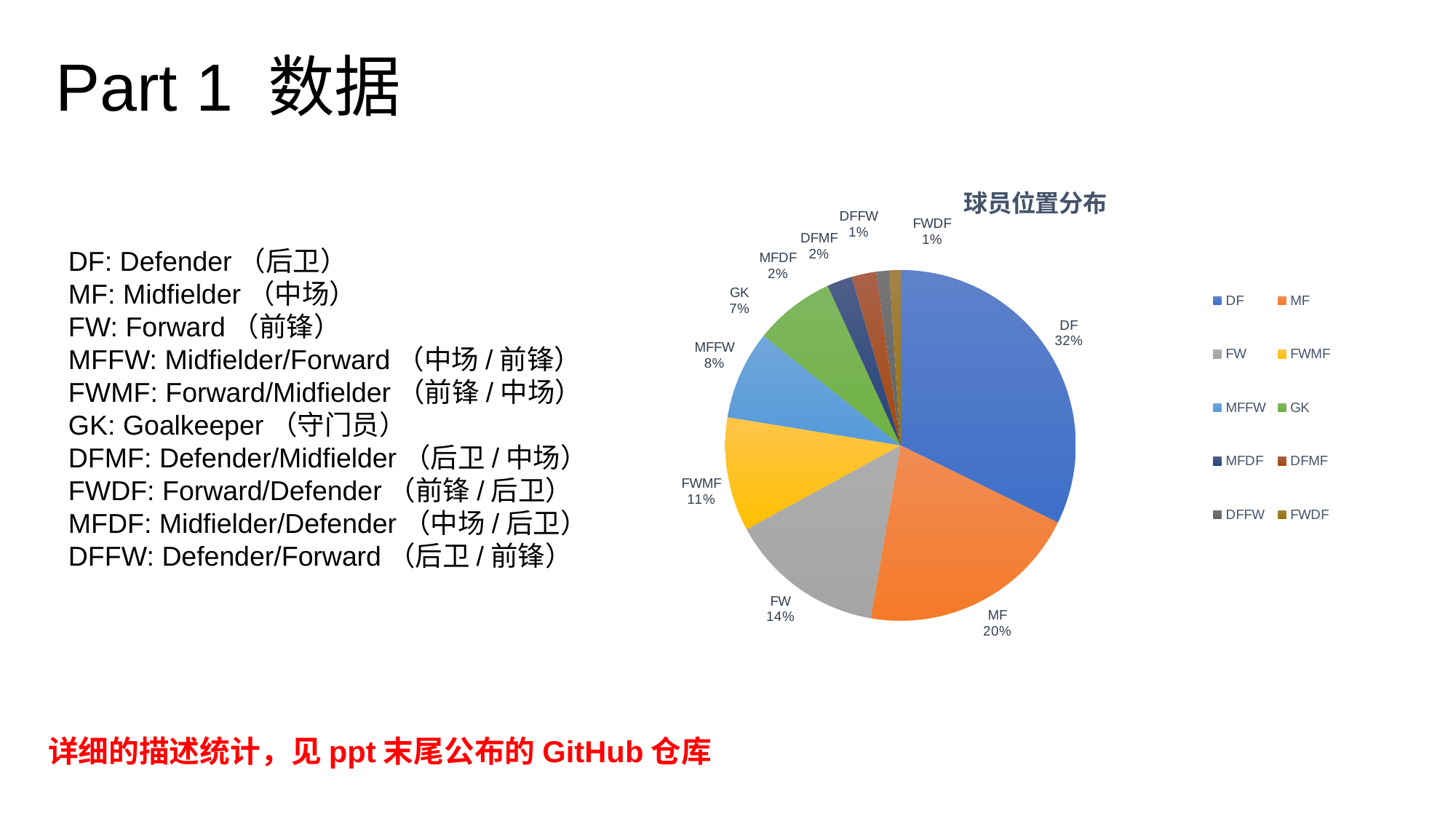

# Part 1 数据

### Chart: 球员位置分布

| Category |  |
|---|---|
| DF | 32.25 |
| MF | 20.47 |
| FW | 14.34 |
| FWMF | 10.51 |
| MFFW | 8.18 |
| GK | 7.43 |
| MFDF | 2.33 |
| DFMF | 2.26 |
| DFFW | 1.2 |
| FWDF | 1.03 |
DF: Defender（后卫）
MF: Midfielder（中场）
FW: Forward（前锋）
MFFW: Midfielder/Forward（中场/前锋）
FWMF: Forward/Midfielder（前锋/中场）
GK: Goalkeeper（守门员）
DFMF: Defender/Midfielder（后卫/中场）
FWDF: Forward/Defender（前锋/后卫）
MFDF: Midfielder/Defender（中场/后卫）
DFFW: Defender/Forward（后卫/前锋）
详细的描述统计，见ppt末尾公布的GitHub仓库